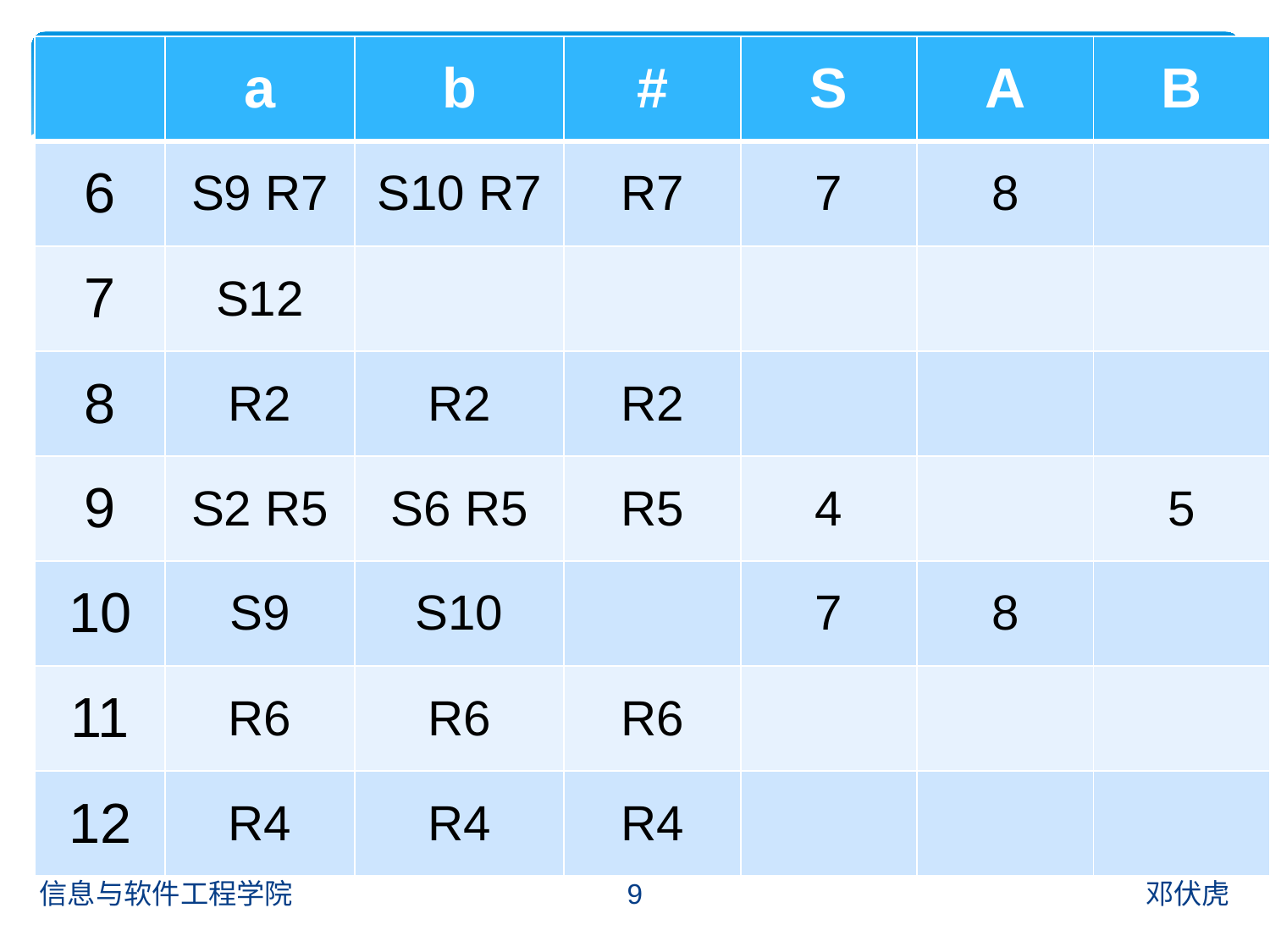

|  | a | b | # | S | A | B |
| --- | --- | --- | --- | --- | --- | --- |
| 6 | S9 R7 | S10 R7 | R7 | 7 | 8 |  |
| 7 | S12 |  |  |  |  |  |
| 8 | R2 | R2 | R2 |  |  |  |
| 9 | S2 R5 | S6 R5 | R5 | 4 |  | 5 |
| 10 | S9 | S10 |  | 7 | 8 |  |
| 11 | R6 | R6 | R6 |  |  |  |
| 12 | R4 | R4 | R4 |  |  |  |
9
信息与软件工程学院
邓伏虎